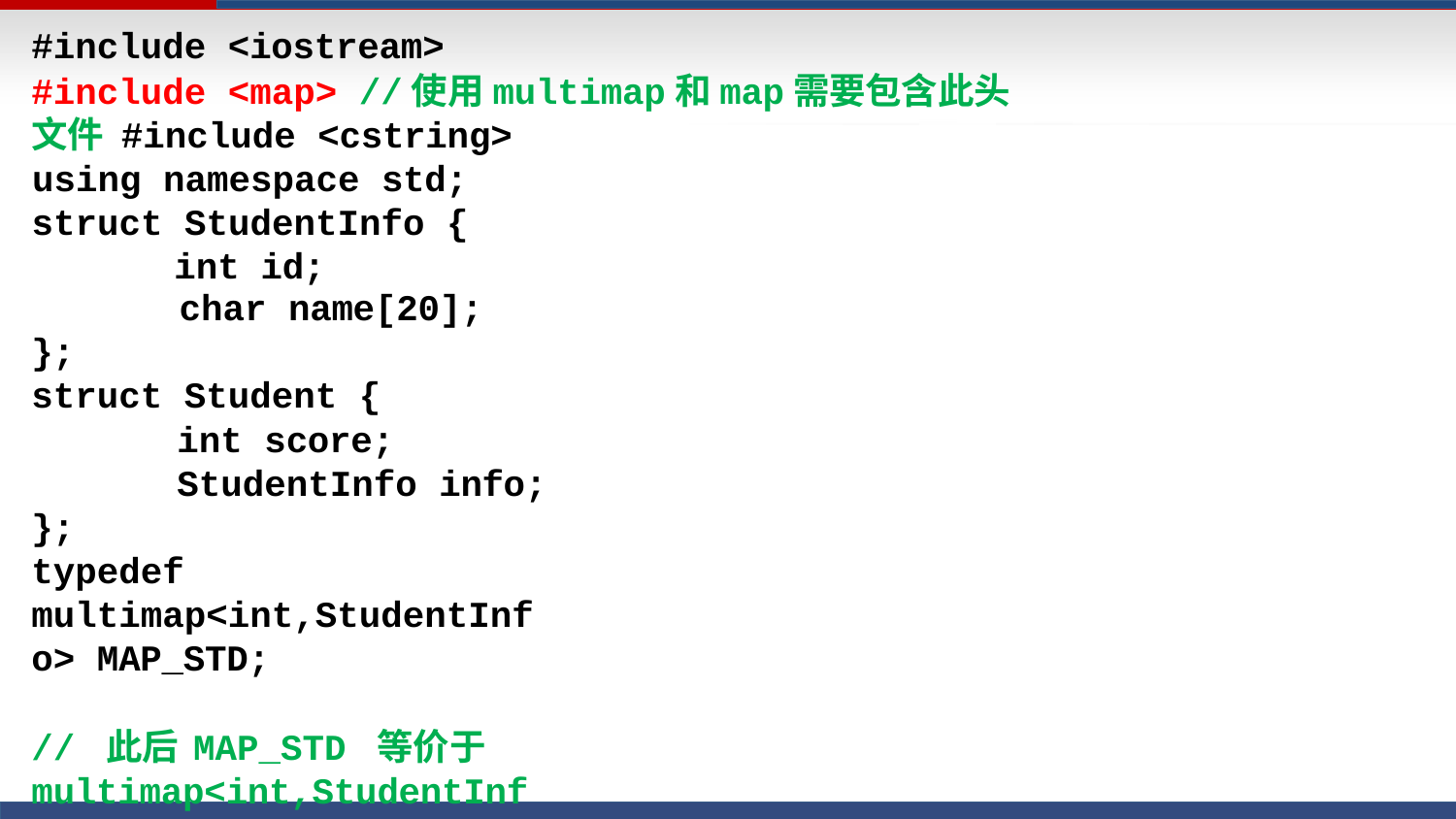

#include <iostream>
#include <map> //使用multimap和map需要包含此头文件 #include <cstring>
using namespace std; struct StudentInfo { int id;
char name[20];
};
struct Student {
int score; StudentInfo info;
};
typedef multimap<int,StudentInfo> MAP_STD;

// 此后	MAP_STD 等价于	multimap<int,StudentInfo>
// typedef int * PINT;
// 则此后	PINT 等价于	int *。	即	PINT p; 等价于	int * p;